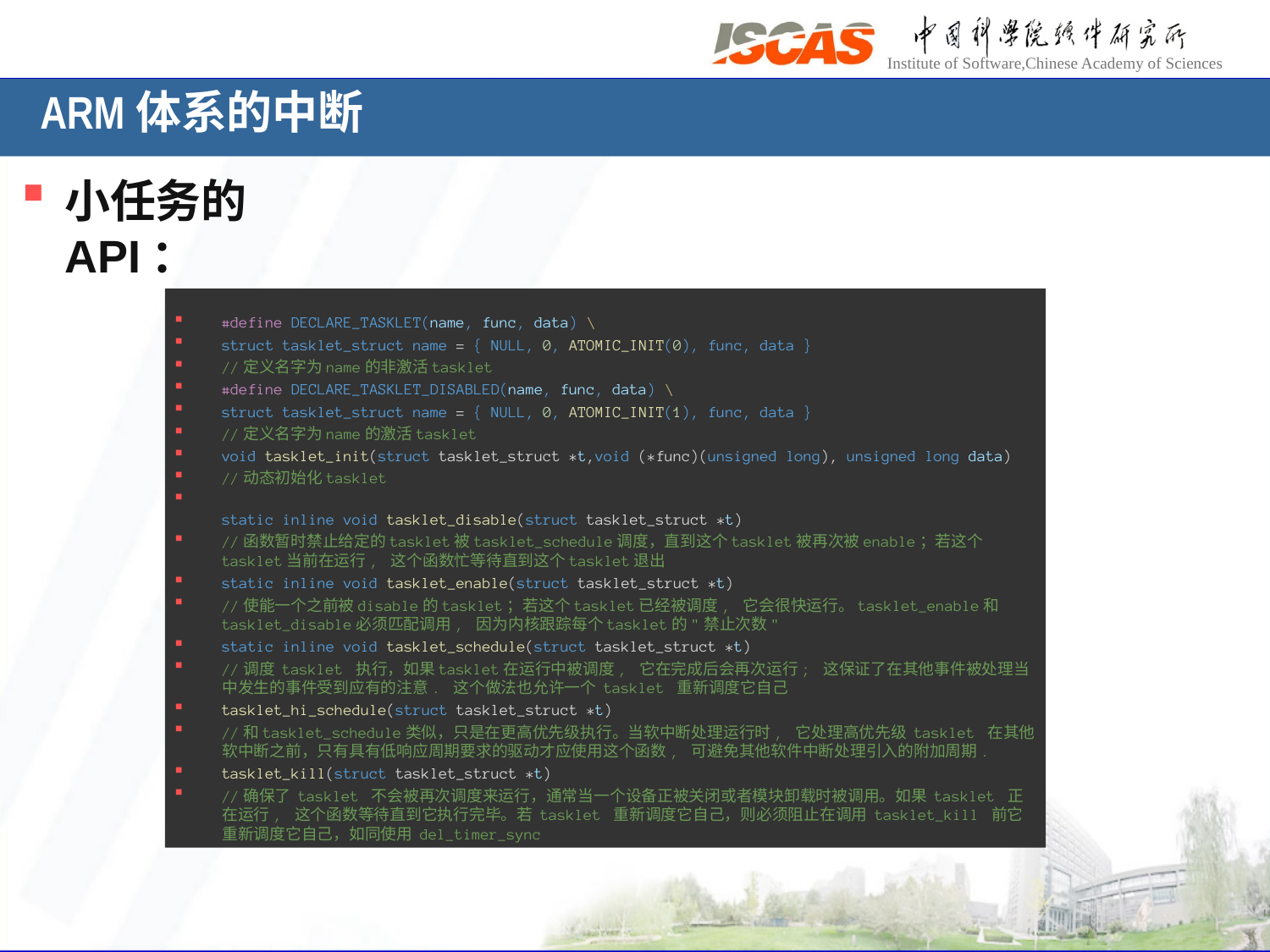

# ARM体系的中断
小任务的API：

#define DECLARE_TASKLET(name, func, data) \
struct tasklet_struct name = { NULL, 0, ATOMIC_INIT(0), func, data }
//定义名字为name的非激活tasklet
#define DECLARE_TASKLET_DISABLED(name, func, data) \
struct tasklet_struct name = { NULL, 0, ATOMIC_INIT(1), func, data }
//定义名字为name的激活tasklet
void tasklet_init(struct tasklet_struct *t,void (*func)(unsigned long), unsigned long data)
//动态初始化tasklet
static inline void tasklet_disable(struct tasklet_struct *t)
//函数暂时禁止给定的tasklet被tasklet_schedule调度，直到这个tasklet被再次被enable；若这个tasklet当前在运行, 这个函数忙等待直到这个tasklet退出
static inline void tasklet_enable(struct tasklet_struct *t)
//使能一个之前被disable的tasklet；若这个tasklet已经被调度, 它会很快运行。tasklet_enable和tasklet_disable必须匹配调用, 因为内核跟踪每个tasklet的"禁止次数"
static inline void tasklet_schedule(struct tasklet_struct *t)
//调度 tasklet 执行，如果tasklet在运行中被调度, 它在完成后会再次运行; 这保证了在其他事件被处理当中发生的事件受到应有的注意. 这个做法也允许一个 tasklet 重新调度它自己
tasklet_hi_schedule(struct tasklet_struct *t)
//和tasklet_schedule类似，只是在更高优先级执行。当软中断处理运行时, 它处理高优先级 tasklet 在其他软中断之前，只有具有低响应周期要求的驱动才应使用这个函数, 可避免其他软件中断处理引入的附加周期.
tasklet_kill(struct tasklet_struct *t)
//确保了 tasklet 不会被再次调度来运行，通常当一个设备正被关闭或者模块卸载时被调用。如果 tasklet 正在运行, 这个函数等待直到它执行完毕。若 tasklet 重新调度它自己，则必须阻止在调用 tasklet_kill 前它重新调度它自己，如同使用 del_timer_sync